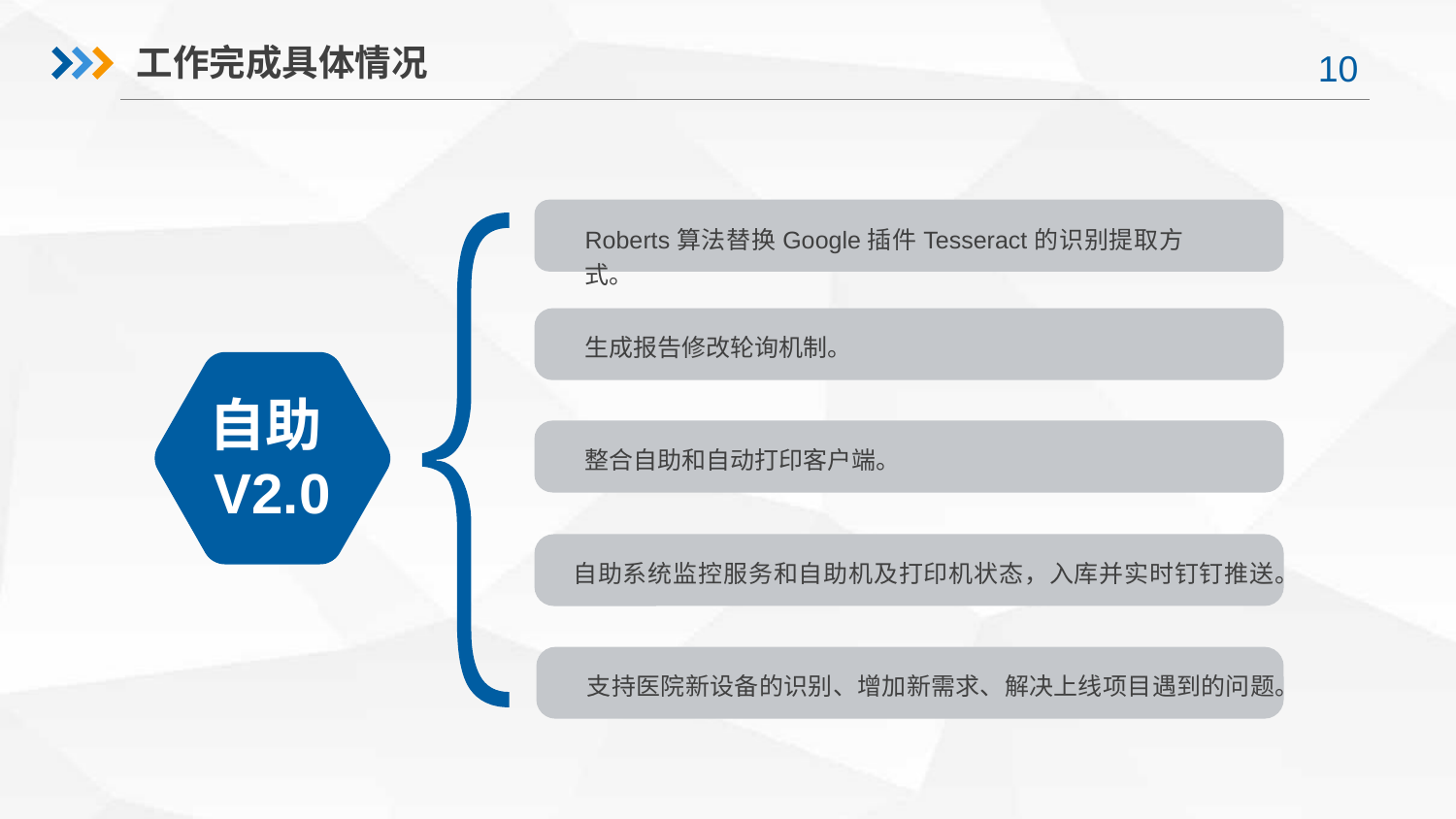

工作完成具体情况

Roberts算法替换Google插件Tesseract的识别提取方式。

生成报告修改轮询机制。

自助V2.0

整合自助和自动打印客户端。

自助系统监控服务和自助机及打印机状态，入库并实时钉钉推送。

支持医院新设备的识别、增加新需求、解决上线项目遇到的问题。